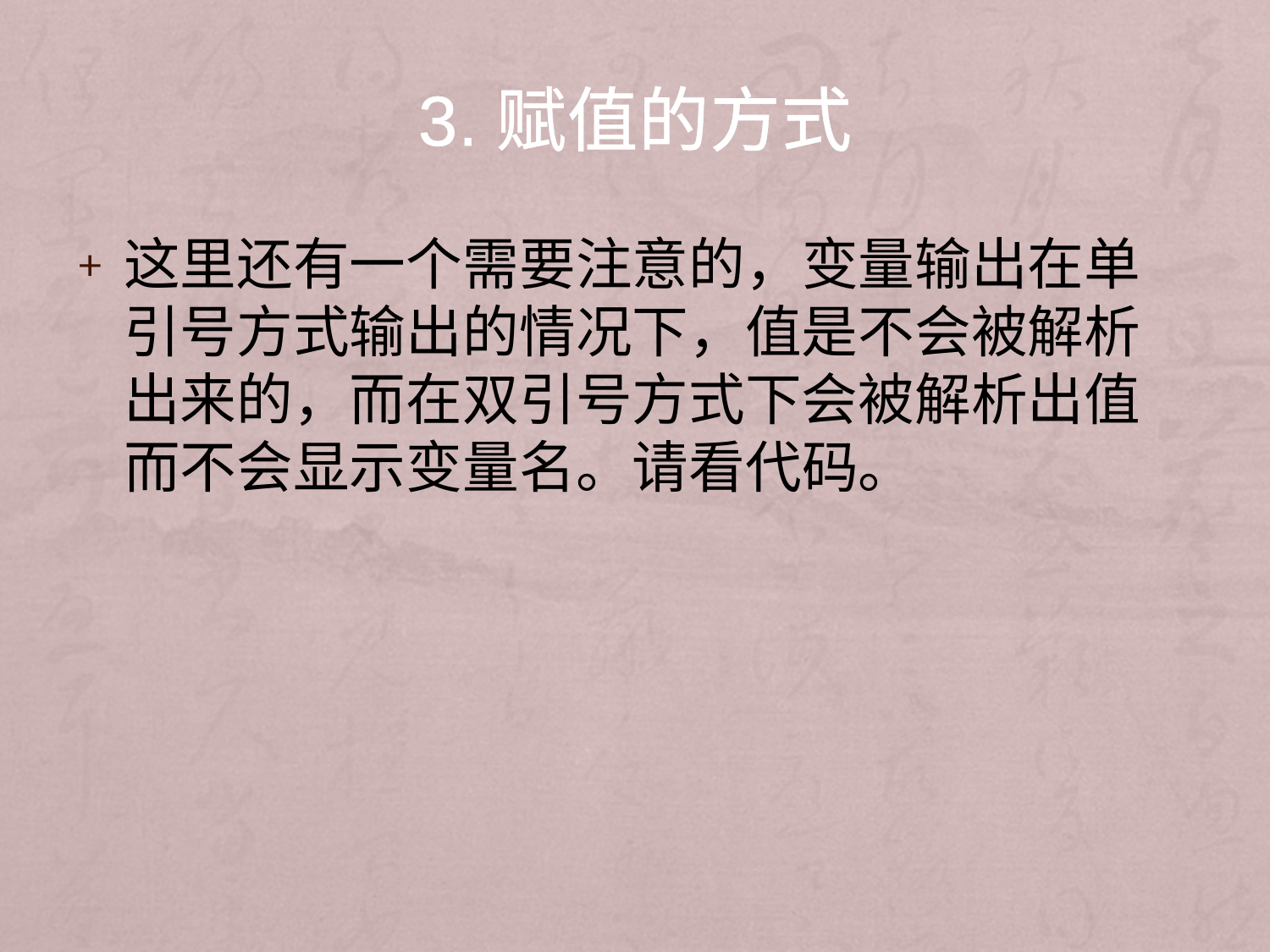

# 3.赋值的方式
这里还有一个需要注意的，变量输出在单引号方式输出的情况下，值是不会被解析出来的，而在双引号方式下会被解析出值而不会显示变量名。请看代码。